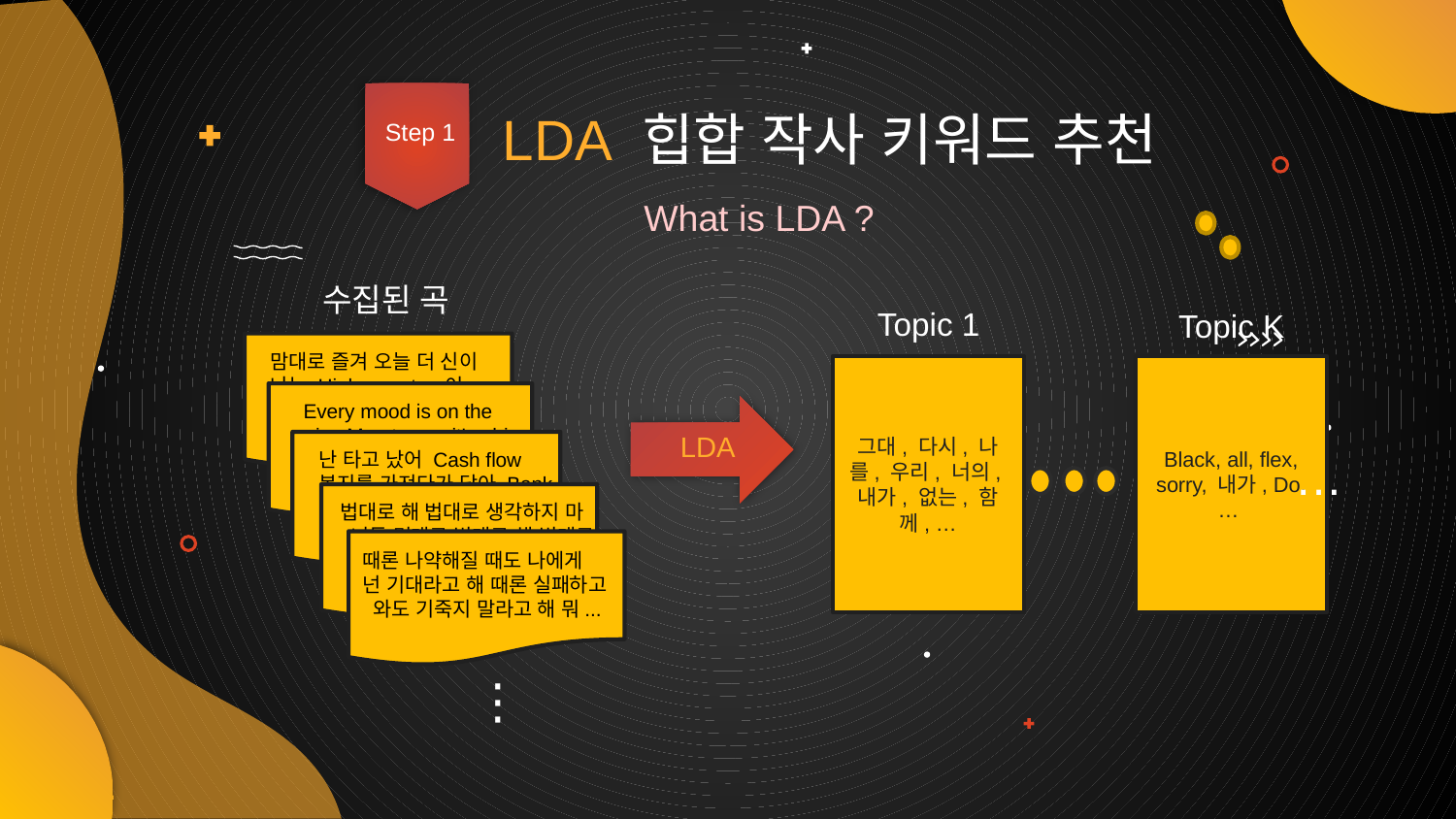

Step 1
LDA 힙합 작사 키워드 추천
What is LDA ?

수집된 곡

맘대로 즐겨 오늘 더 신이
나는 Highway star 이
벌판을 Going 내가

Every mood is on the
 rise Mon to sun it's alri...

난 타고 났어 Cash flow
봉지를 가져다가 담아 Bank
 roll 지웠던 번호가

법대로 해 법대로 생각하지 마
 니들 멋대로 법대로 해 법대로
 따라 해 헌법에 적힌 ..

때론 나약해질 때도 나에게
넌 기대라고 해 때론 실패하고
 와도 기죽지 말라고 해 뭐...
⋮
Topic 1
Topic K
그대, 다시, 나를, 우리, 너의,  내가, 없는, 함께, …
Black, all, flex, sorry, 내가, Do, …
…

LDA